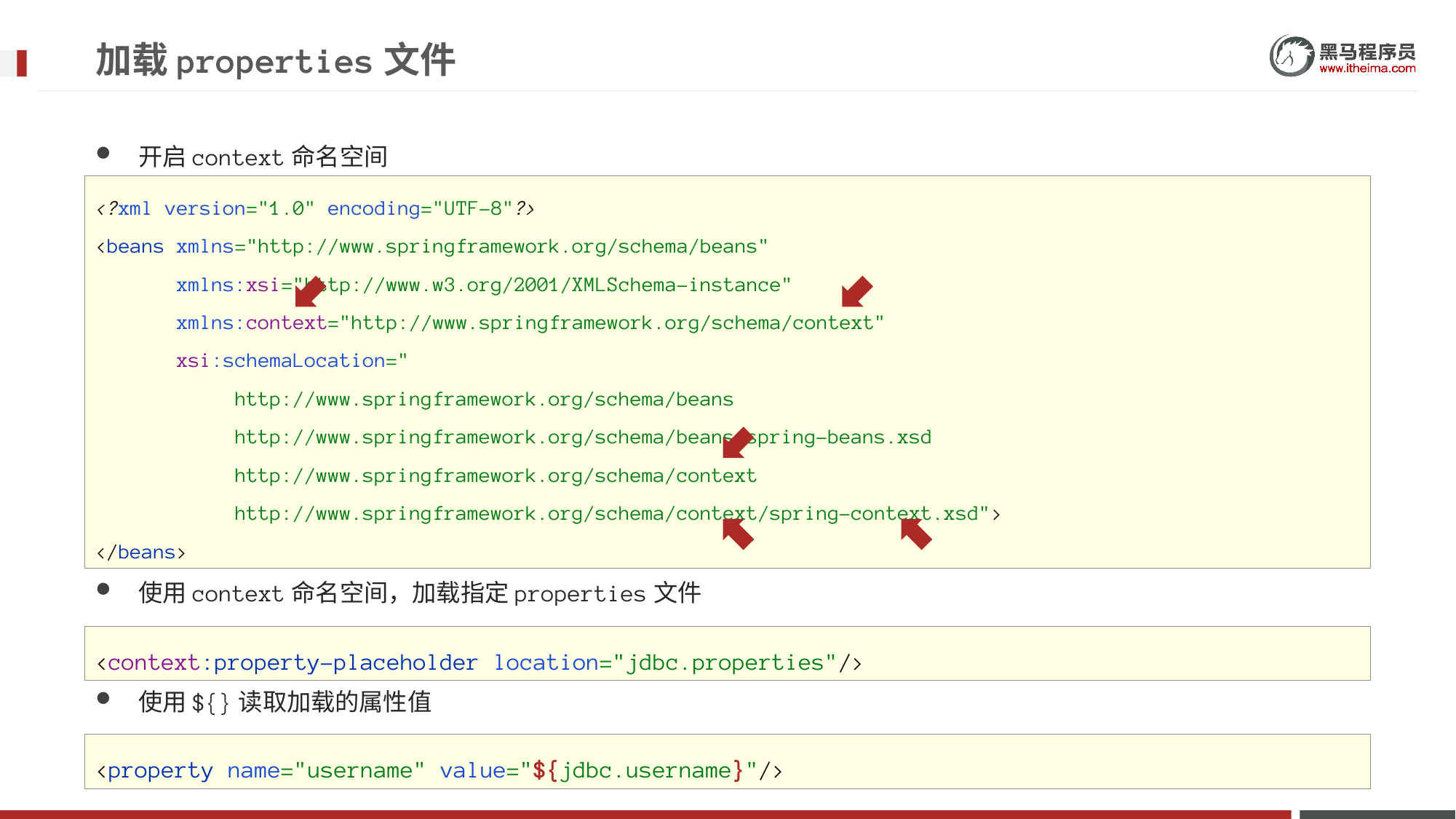

加载properties文件
开启context命名空间

使用context命名空间，加载指定properties文件

使用${}读取加载的属性值

<?xml version="1.0" encoding="UTF-8"?>
<beans xmlns="http://www.springframework.org/schema/beans"
       xmlns:xsi="http://www.w3.org/2001/XMLSchema-instance"
       xmlns:context="http://www.springframework.org/schema/context"
       xsi:schemaLocation="
            http://www.springframework.org/schema/beans
            http://www.springframework.org/schema/beans/spring-beans.xsd
            http://www.springframework.org/schema/context
            http://www.springframework.org/schema/context/spring-context.xsd">
</beans>

<context:property-placeholder location="jdbc.properties"/>
<property name="username" value="${jdbc.username}"/>